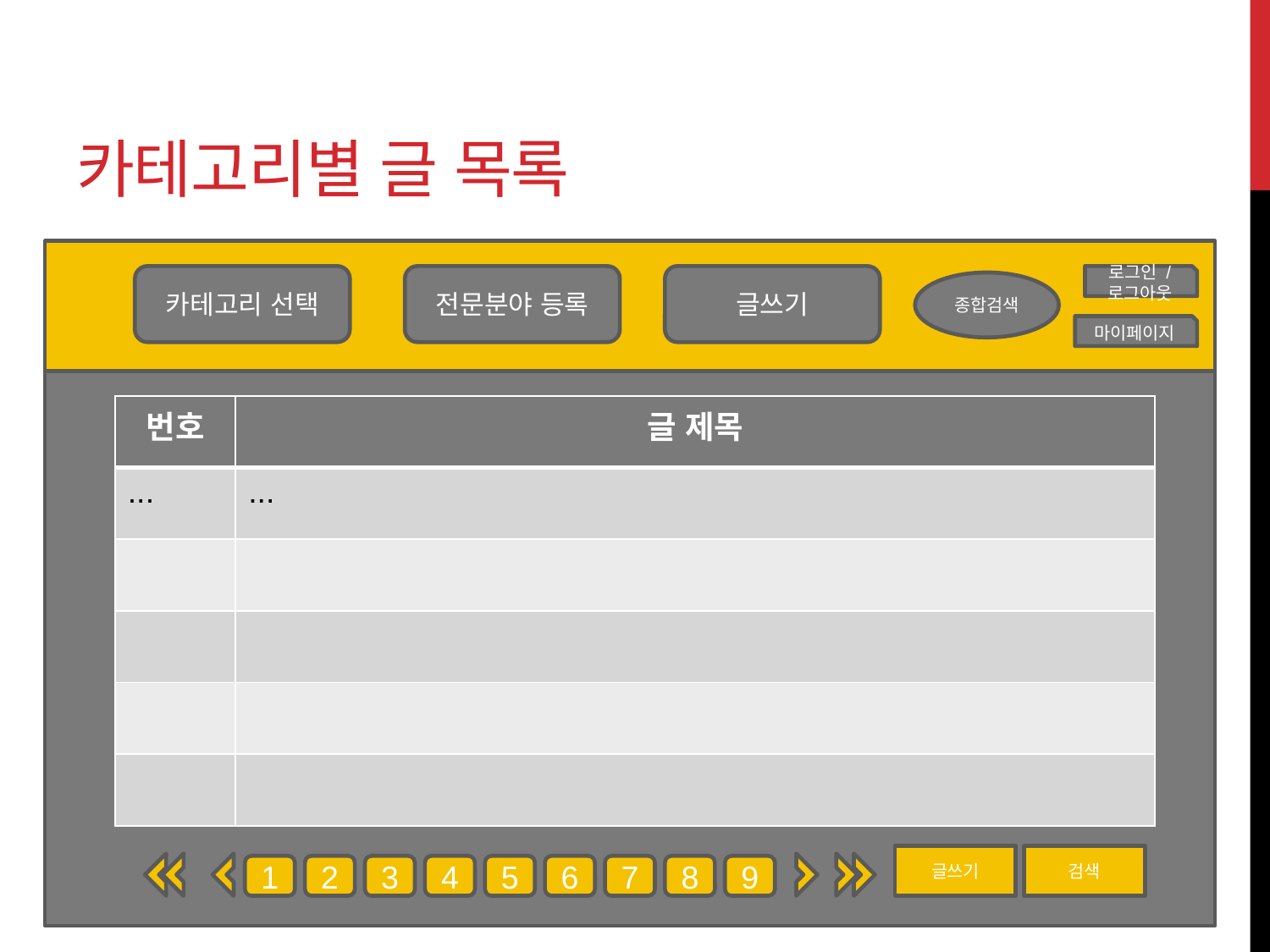

# 카테고리별 글 목록

카테고리 선택
전문분야 등록
글쓰기
로그인 / 로그아웃
종합검색
마이페이지
| 번호 | 글 제목 |
| --- | --- |
| ... | ... |
|  |  |
|  |  |
|  |  |
|  |  |
글쓰기
검색
1
2
3
4
5
6
7
8
9